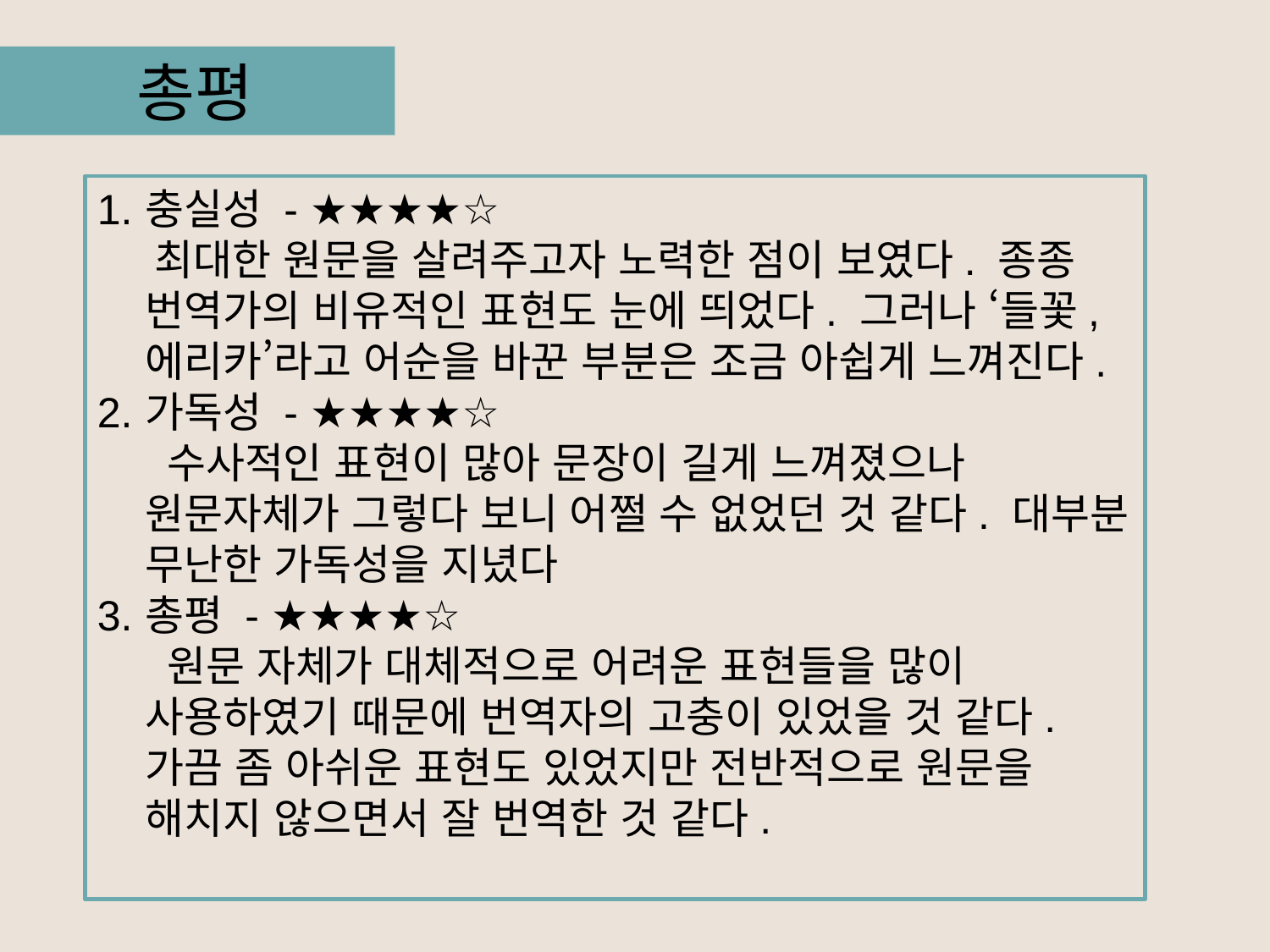

총평
충실성 - ★★★★☆
    최대한 원문을 살려주고자 노력한 점이 보였다. 종종 번역가의 비유적인 표현도 눈에 띄었다. 그러나 ‘들꽃, 에리카’라고 어순을 바꾼 부분은 조금 아쉽게 느껴진다.
가독성 - ★★★★☆
     수사적인 표현이 많아 문장이 길게 느껴졌으나 원문자체가 그렇다 보니 어쩔 수 없었던 것 같다. 대부분 무난한 가독성을 지녔다
총평 - ★★★★☆
     원문 자체가 대체적으로 어려운 표현들을 많이 사용하였기 때문에 번역자의 고충이 있었을 것 같다. 가끔 좀 아쉬운 표현도 있었지만 전반적으로 원문을 해치지 않으면서 잘 번역한 것 같다.